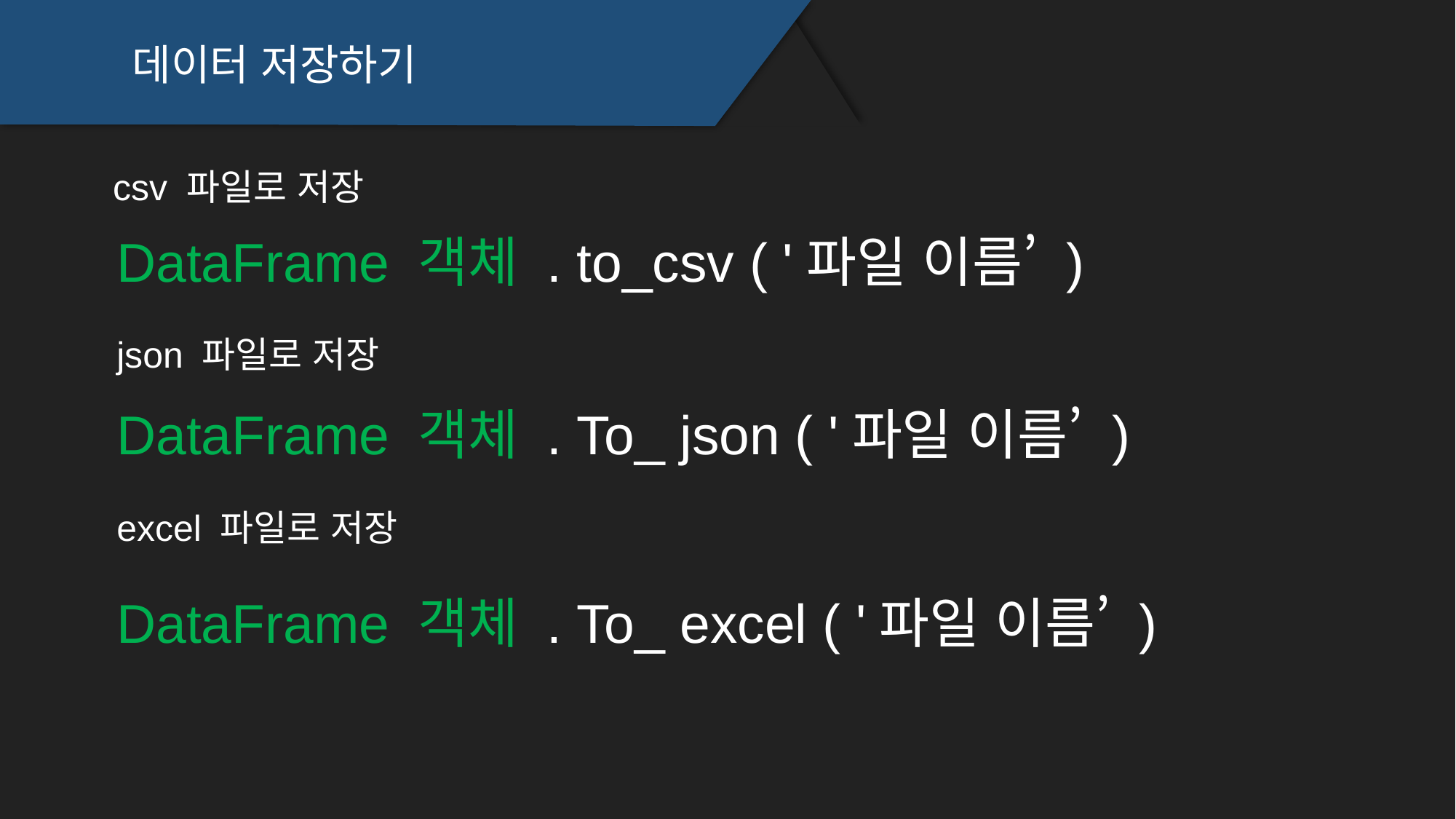

데이터 저장하기
csv 파일로 저장
DataFrame 객체 . to_csv ( '파일 이름’ )
json 파일로 저장
DataFrame 객체 . To_ json ( '파일 이름’ )
excel 파일로 저장
DataFrame 객체 . To_ excel ( '파일 이름’ )